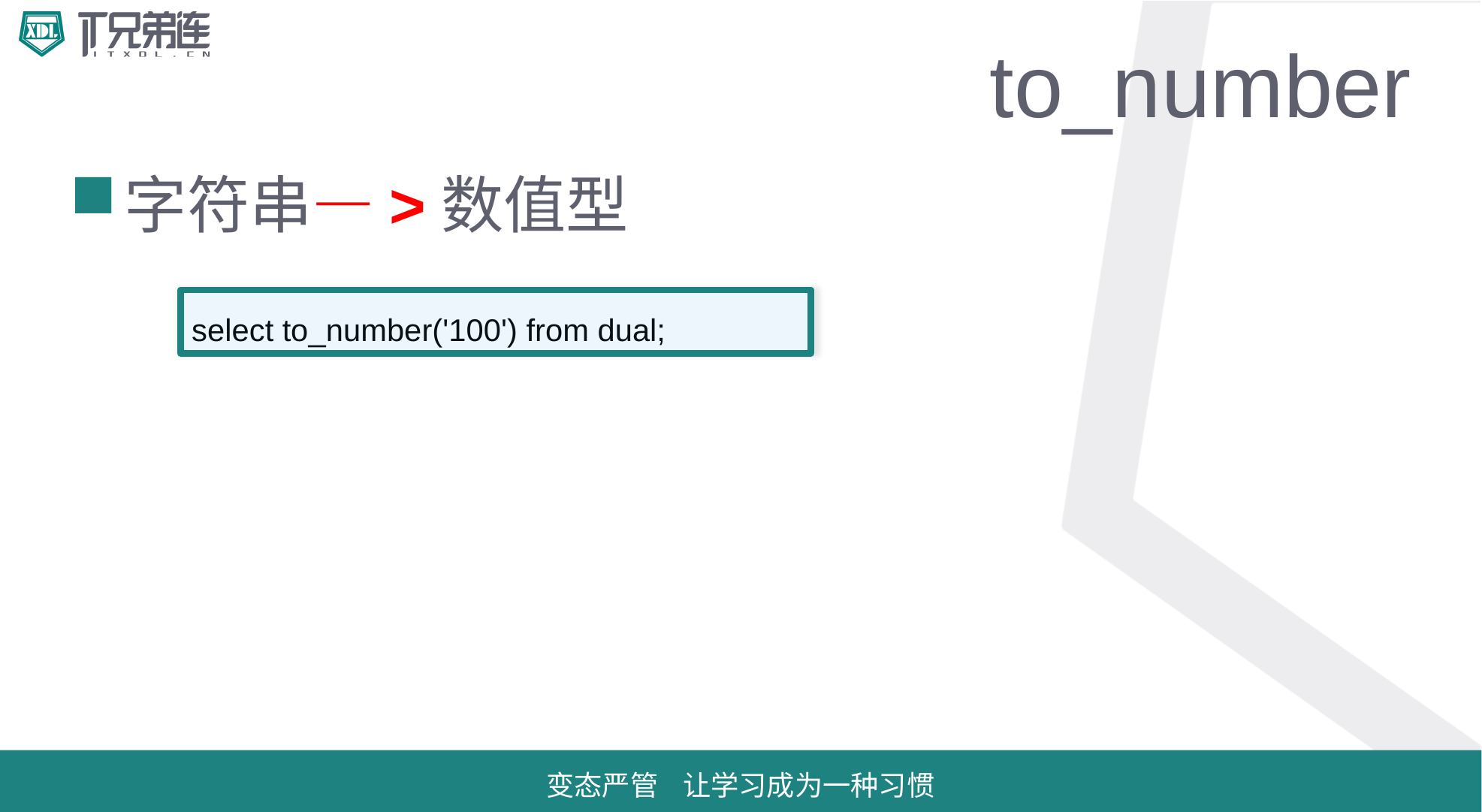

# to_number
字符串—>数值型

select to_number('100') from dual;